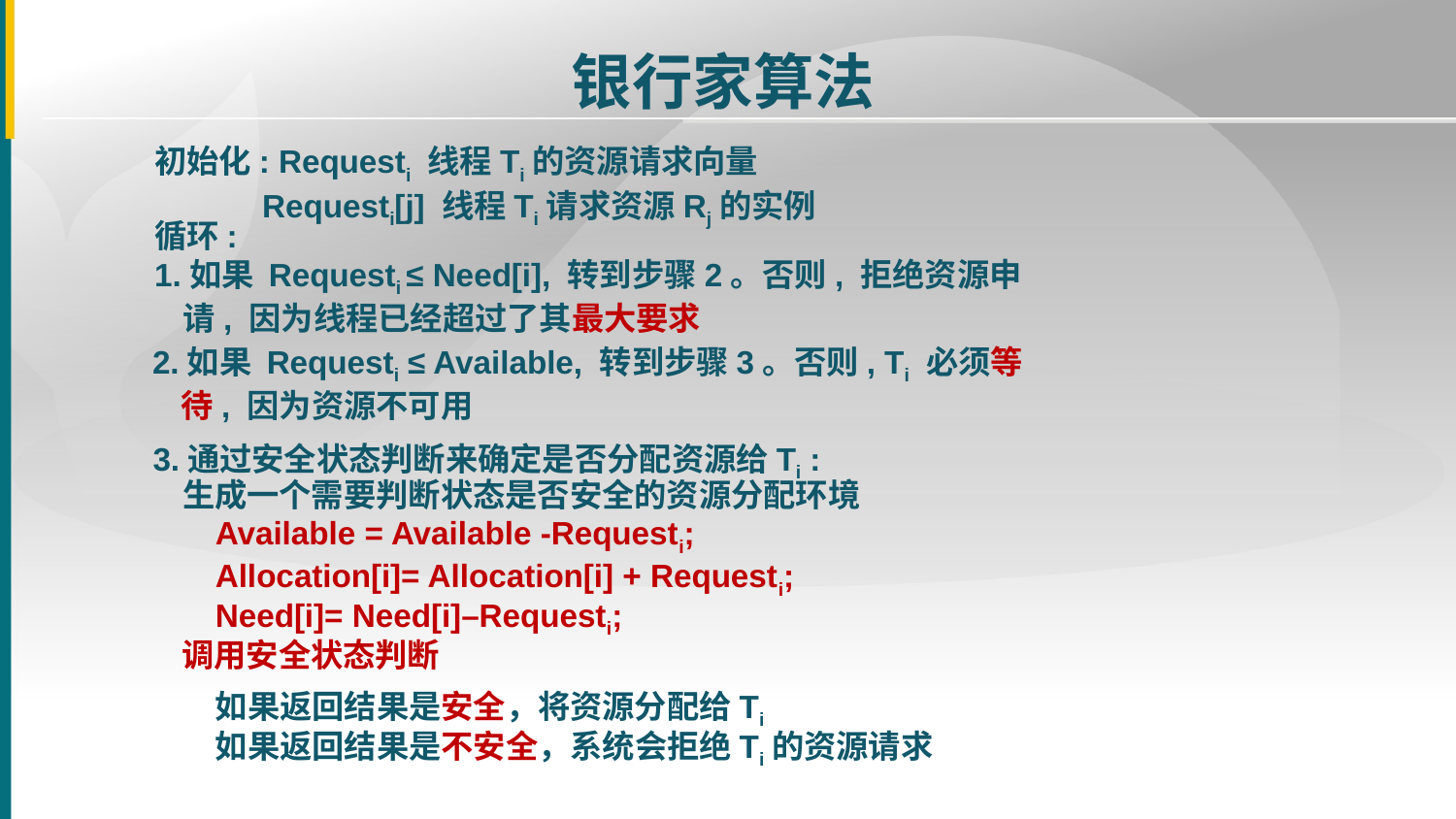

银行家算法
初始化: Requesti 线程Ti的资源请求向量
            Requesti[j] 线程Ti请求资源Rj的实例
循环:
1.如果 Requesti ≤ Need[i], 转到步骤2。否则, 拒绝资源申请, 因为线程已经超过了其最大要求
2.如果 Requesti ≤ Available, 转到步骤3。否则, Ti 必须等待, 因为资源不可用
3.通过安全状态判断来确定是否分配资源给Ti :
   生成一个需要判断状态是否安全的资源分配环境
Available = Available -Requesti;
Allocation[i]= Allocation[i] + Requesti;
Need[i]= Need[i]–Requesti;
调用安全状态判断
如果返回结果是安全，将资源分配给Ti
如果返回结果是不安全，系统会拒绝Ti的资源请求